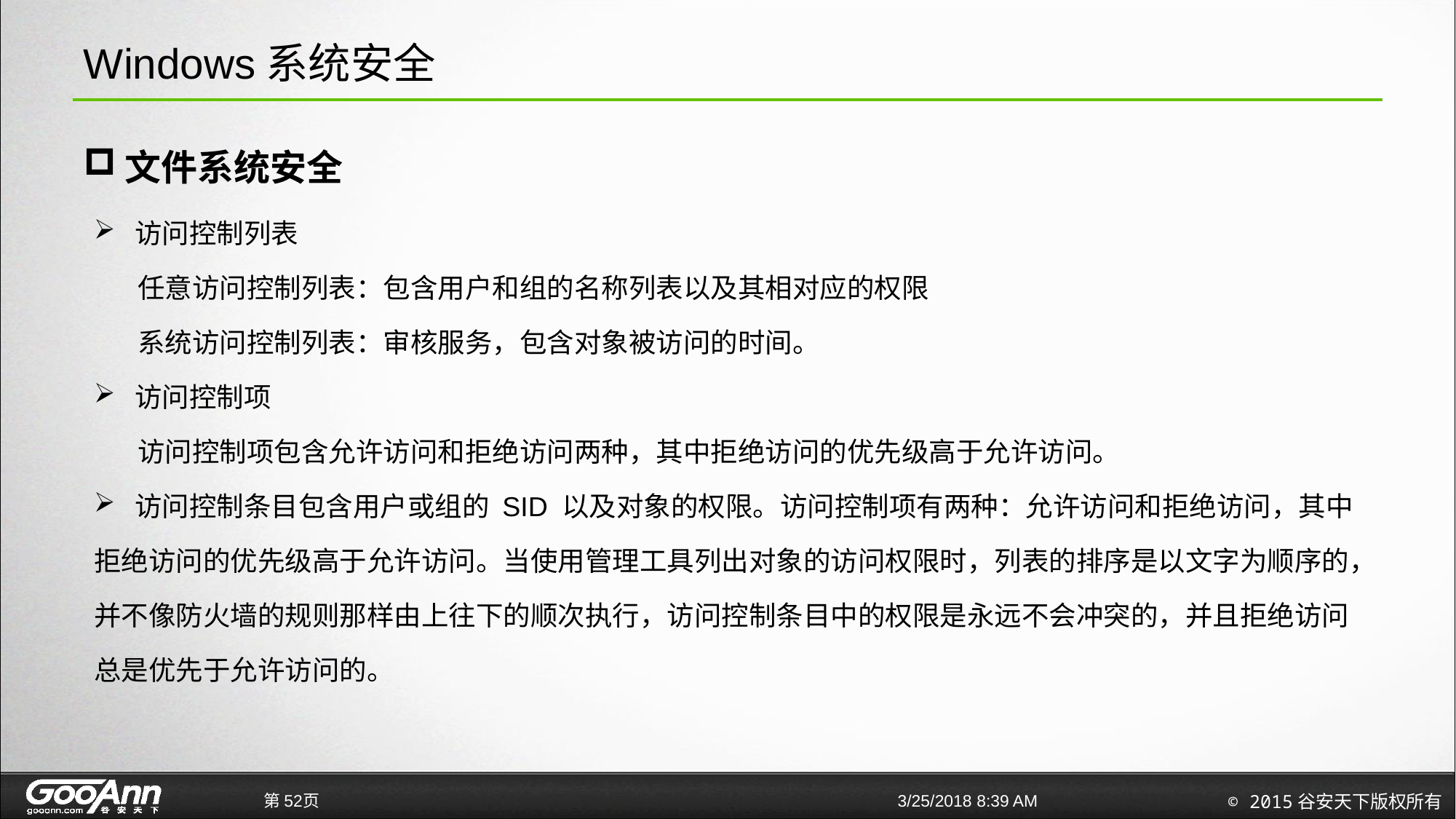

# Windows系统安全
文件系统安全
访问控制列表
      任意访问控制列表：包含用户和组的名称列表以及其相对应的权限
      系统访问控制列表：审核服务，包含对象被访问的时间。
访问控制项
      访问控制项包含允许访问和拒绝访问两种，其中拒绝访问的优先级高于允许访问。
访问控制条目包含用户或组的 SID 以及对象的权限。访问控制项有两种：允许访问和拒绝访问，其中
拒绝访问的优先级高于允许访问。当使用管理工具列出对象的访问权限时，列表的排序是以文字为顺序的，
并不像防火墙的规则那样由上往下的顺次执行，访问控制条目中的权限是永远不会冲突的，并且拒绝访问
总是优先于允许访问的。